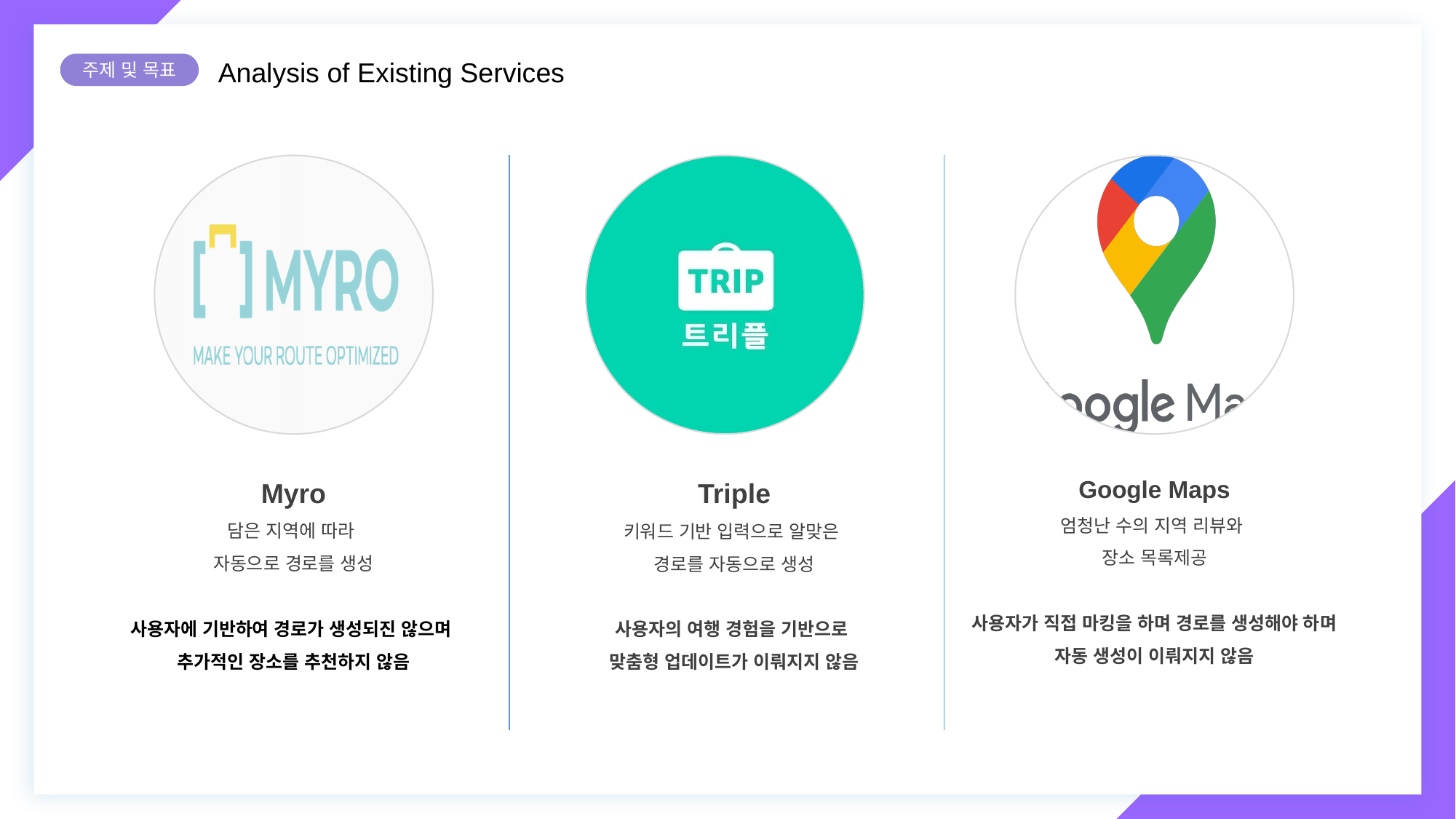

Analysis of Existing Services
주제 및 목표

Myro
담은 지역에 따라
자동으로 경로를 생성

사용자에 기반하여 경로가 생성되진 않으며
추가적인 장소를 추천하지 않음
Google Maps
엄청난 수의 지역 리뷰와
장소 목록제공

사용자가 직접 마킹을 하며 경로를 생성해야 하며 자동 생성이 이뤄지지 않음
Triple
키워드 기반 입력으로 알맞은
경로를 자동으로 생성

사용자의 여행 경험을 기반으로
맞춤형 업데이트가 이뤄지지 않음